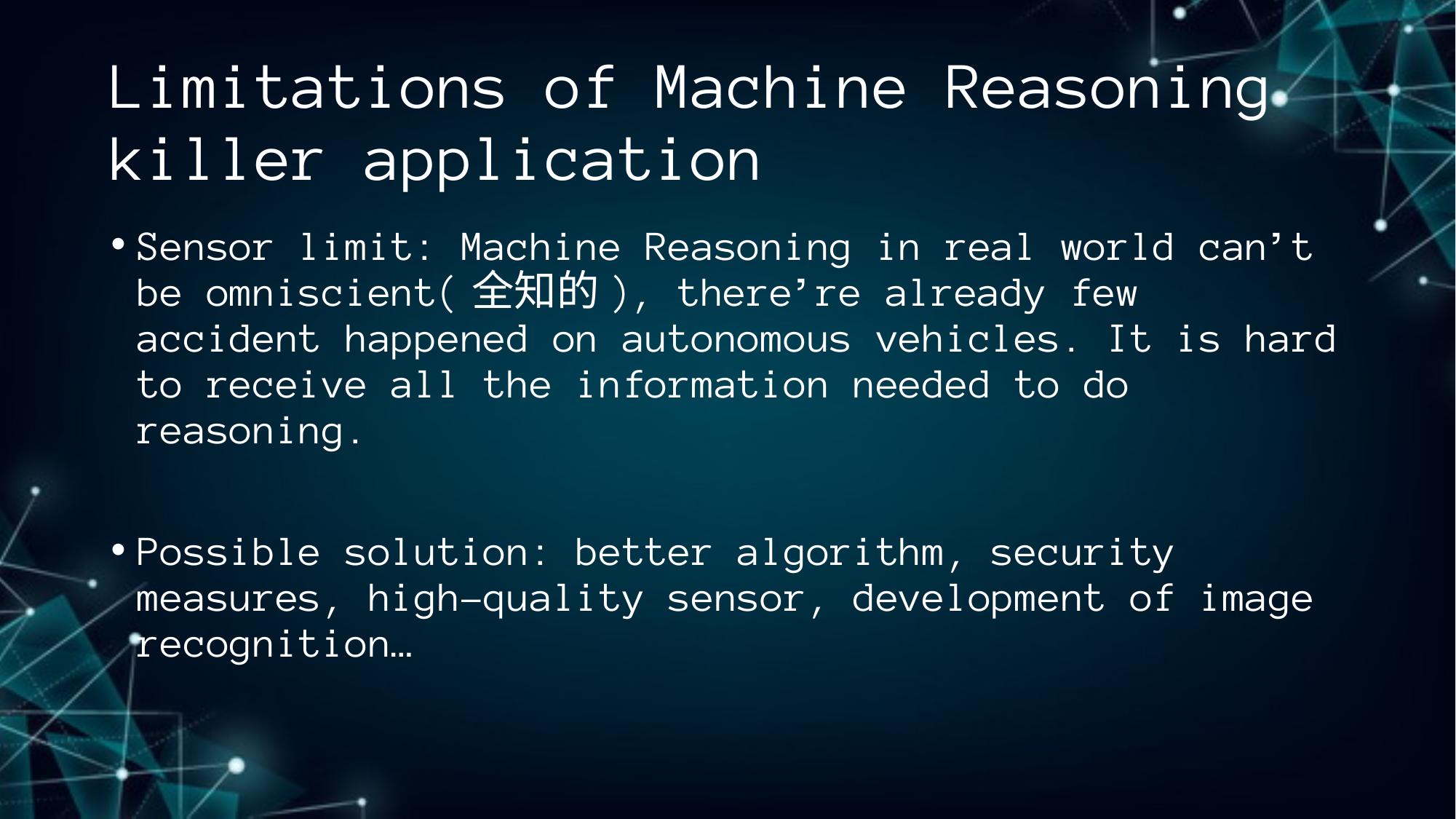

# Limitations of Machine Reasoning killer application
Sensor limit: Machine Reasoning in real world can’t be omniscient(全知的), there’re already few accident happened on autonomous vehicles. It is hard to receive all the information needed to do reasoning.

Possible solution: better algorithm, security measures, high-quality sensor, development of image recognition…